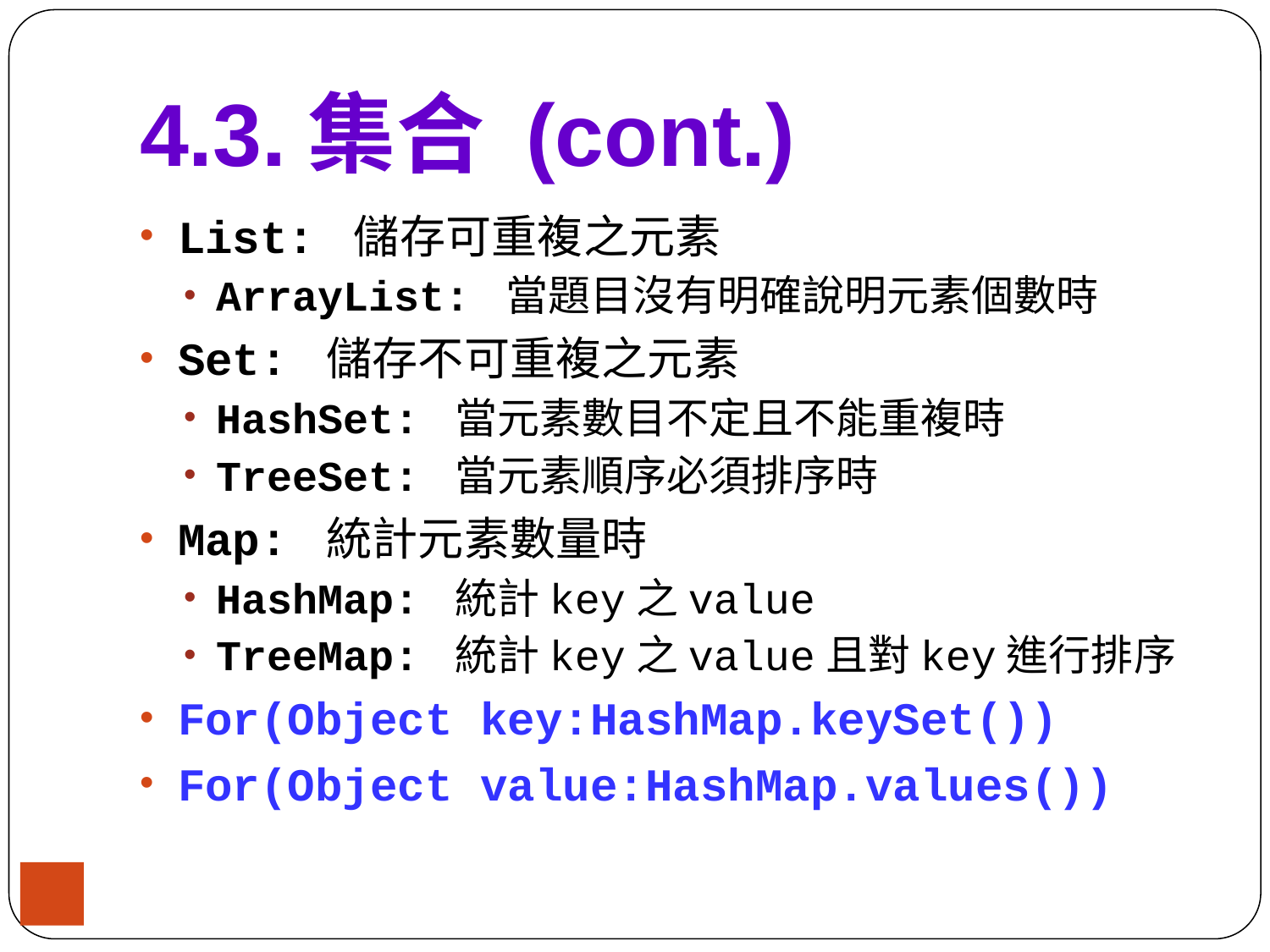

# 4.3.集合 (cont.)
List: 儲存可重複之元素
ArrayList: 當題目沒有明確說明元素個數時
Set: 儲存不可重複之元素
HashSet: 當元素數目不定且不能重複時
TreeSet: 當元素順序必須排序時
Map: 統計元素數量時
HashMap: 統計key之value
TreeMap: 統計key之value且對key進行排序
For(Object key:HashMap.keySet())
For(Object value:HashMap.values())